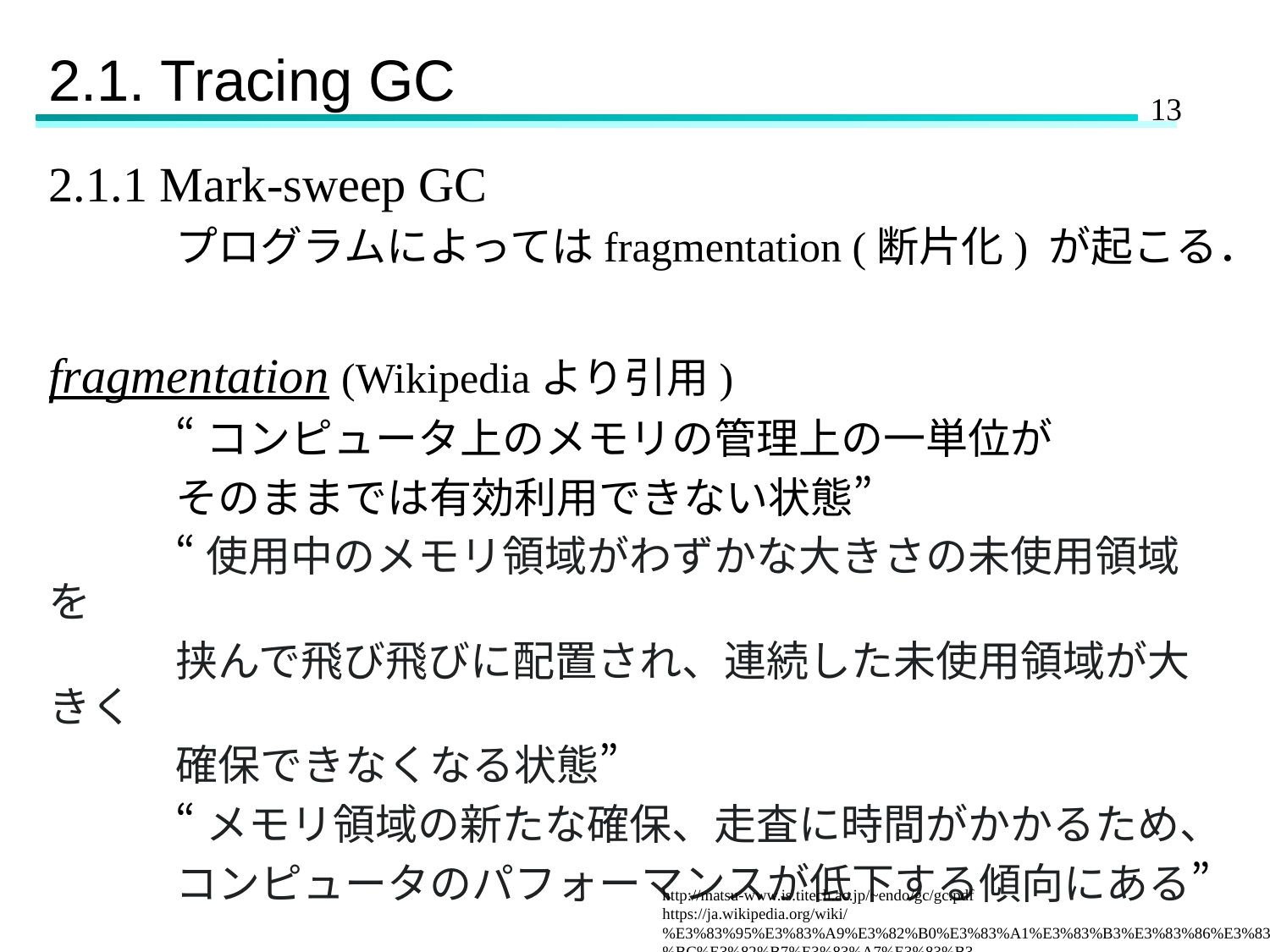

# 2.1. Tracing GC
2.1.1 Mark-sweep GC
	プログラムによってはfragmentation (断片化) が起こる．

fragmentation (Wikipediaより引用)
	“コンピュータ上のメモリの管理上の一単位が
	そのままでは有効利用できない状態”
	“使用中のメモリ領域がわずかな大きさの未使用領域を
	挟んで飛び飛びに配置され、連続した未使用領域が大きく
	確保できなくなる状態”
	“メモリ領域の新たな確保、走査に時間がかかるため、
	コンピュータのパフォーマンスが低下する傾向にある”
http://matsu-www.is.titech.ac.jp/~endo/gc/gc.pdf
https://ja.wikipedia.org/wiki/%E3%83%95%E3%83%A9%E3%82%B0%E3%83%A1%E3%83%B3%E3%83%86%E3%83%BC%E3%82%B7%E3%83%A7%E3%83%B3